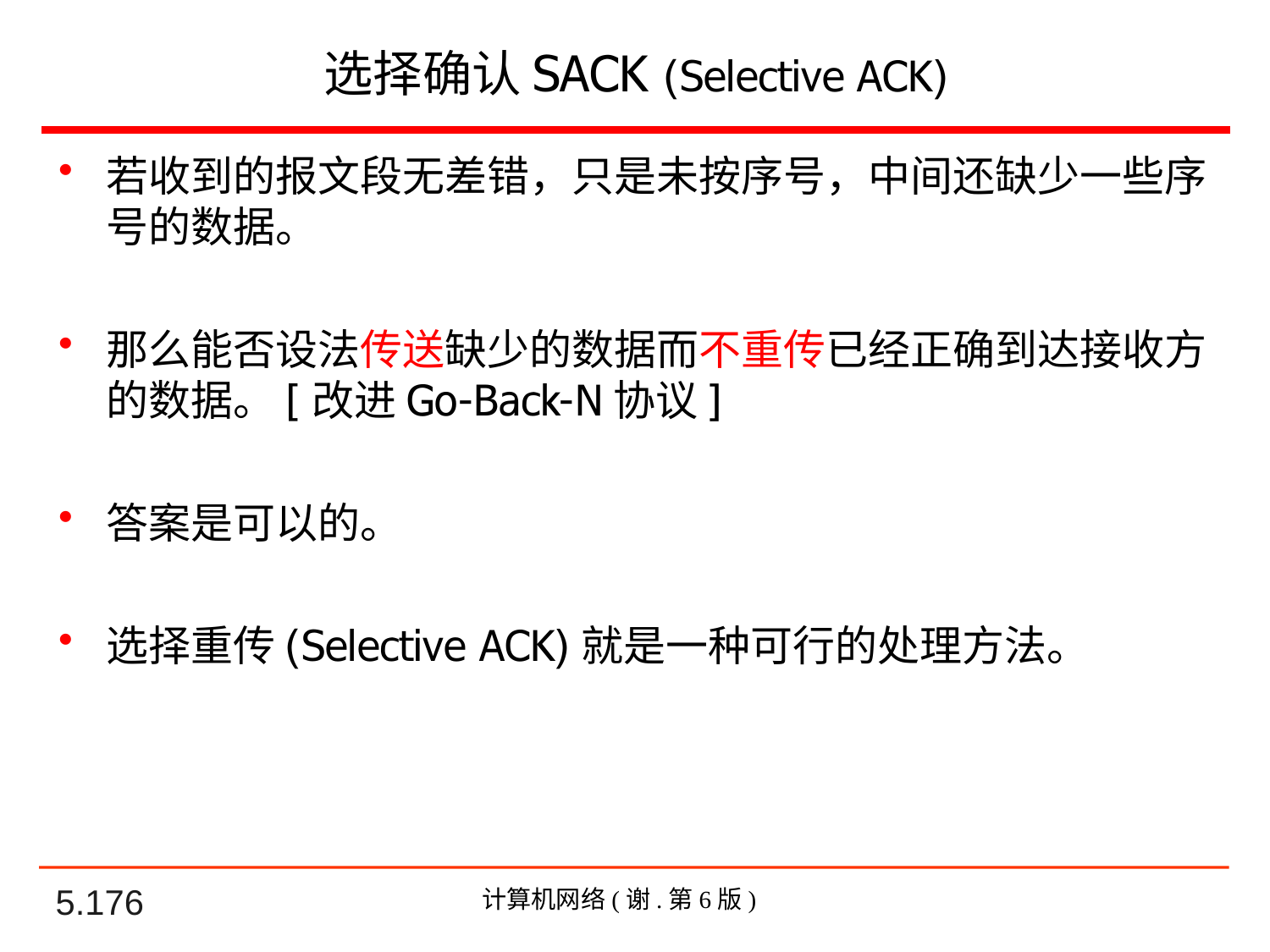

# 选择确认SACK (Selective ACK)
若收到的报文段无差错，只是未按序号，中间还缺少一些序号的数据。

那么能否设法传送缺少的数据而不重传已经正确到达接收方的数据。[改进Go-Back-N协议]

答案是可以的。

选择重传(Selective ACK)就是一种可行的处理方法。